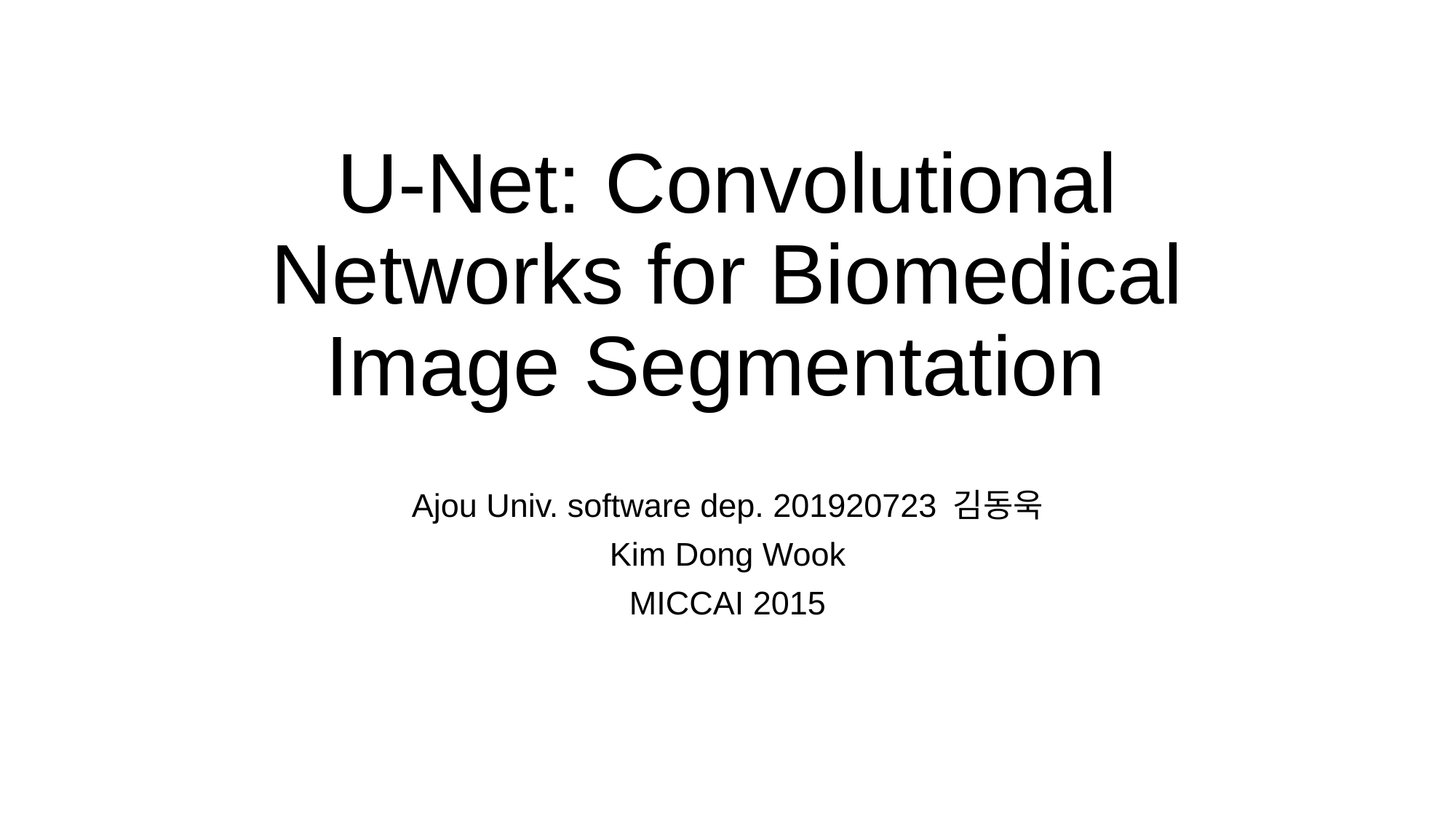

# U-Net: Convolutional Networks for Biomedical Image Segmentation

Ajou Univ. software dep. 201920723 김동욱
Kim Dong Wook
MICCAI 2015